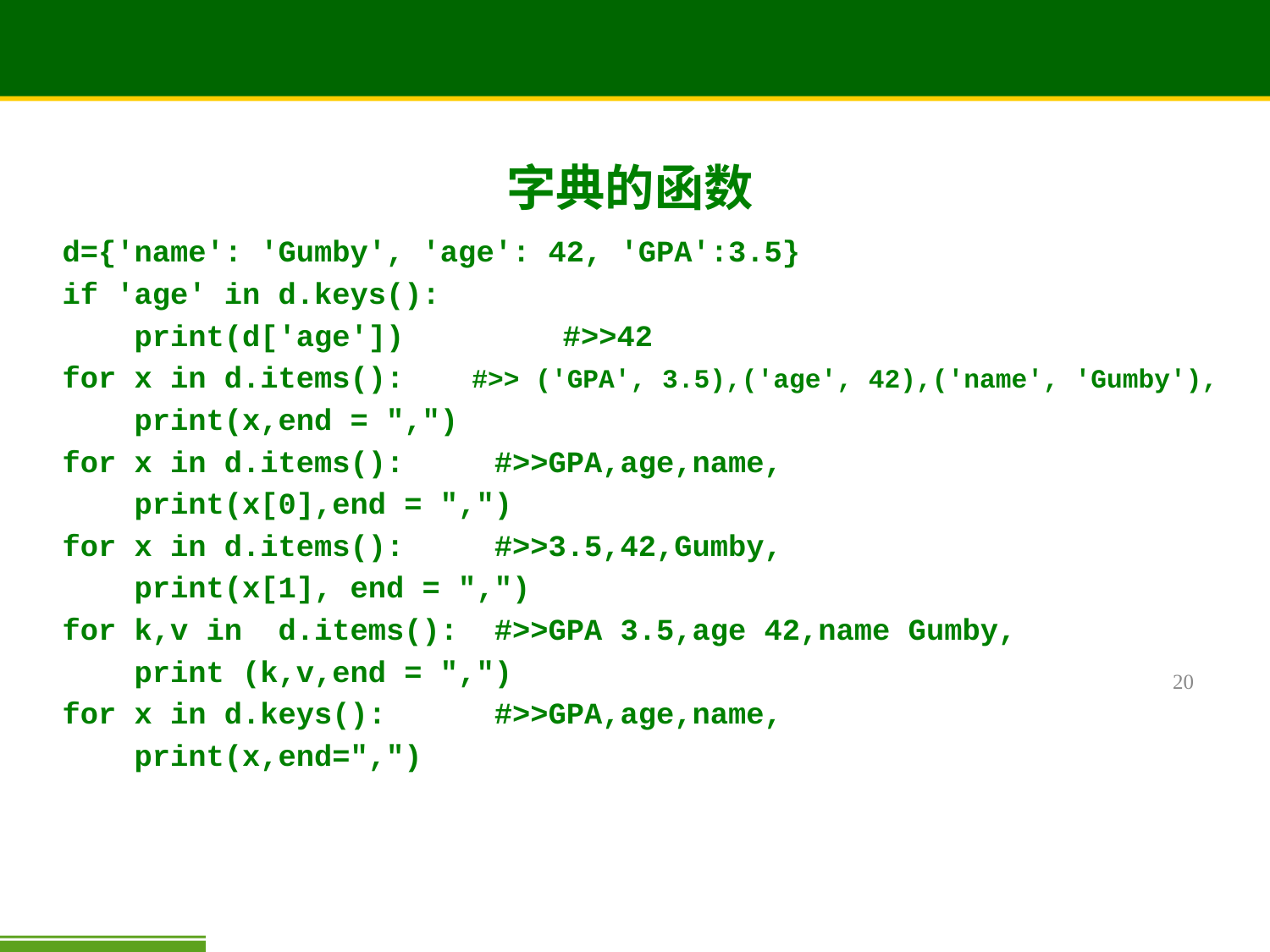

# 字典的函数
d={'name': 'Gumby', 'age': 42, 'GPA':3.5}
if 'age' in d.keys():
    print(d['age'])	    #>>42
for x in d.items():    #>> ('GPA', 3.5),('age', 42),('name', 'Gumby'),
    print(x,end = ",")
for x in d.items():     #>>GPA,age,name,
    print(x[0],end = ",")
for x in d.items():     #>>3.5,42,Gumby,
    print(x[1], end = ",")
for k,v in  d.items():  #>>GPA 3.5,age 42,name Gumby,
    print (k,v,end = ",")
for x in d.keys():      #>>GPA,age,name,
    print(x,end=",")
20